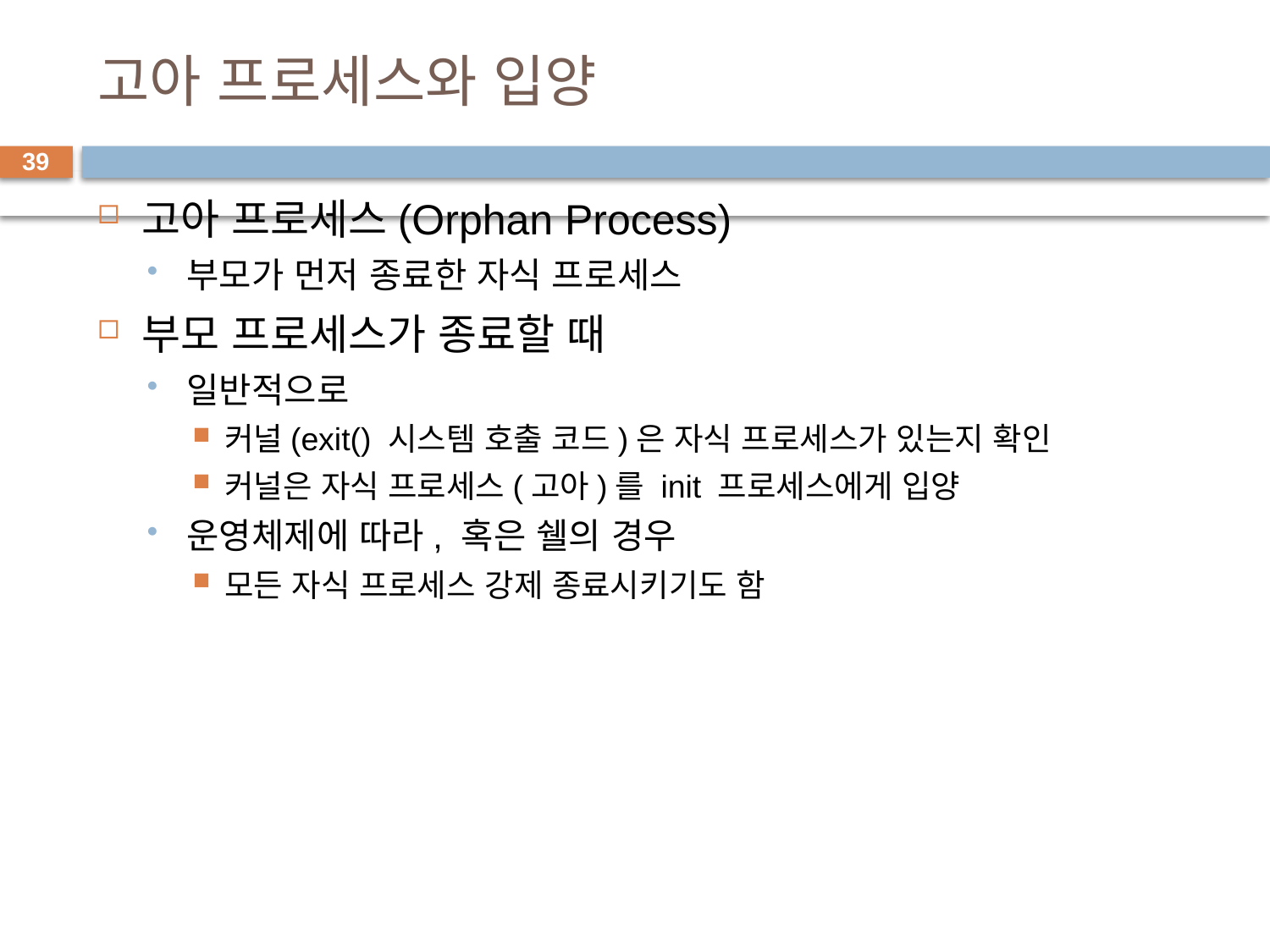

# 고아 프로세스와 입양
39
고아 프로세스(Orphan Process)
부모가 먼저 종료한 자식 프로세스
부모 프로세스가 종료할 때
일반적으로
커널(exit() 시스템 호출 코드)은 자식 프로세스가 있는지 확인
커널은 자식 프로세스(고아)를 init 프로세스에게 입양
운영체제에 따라, 혹은 쉘의 경우
모든 자식 프로세스 강제 종료시키기도 함